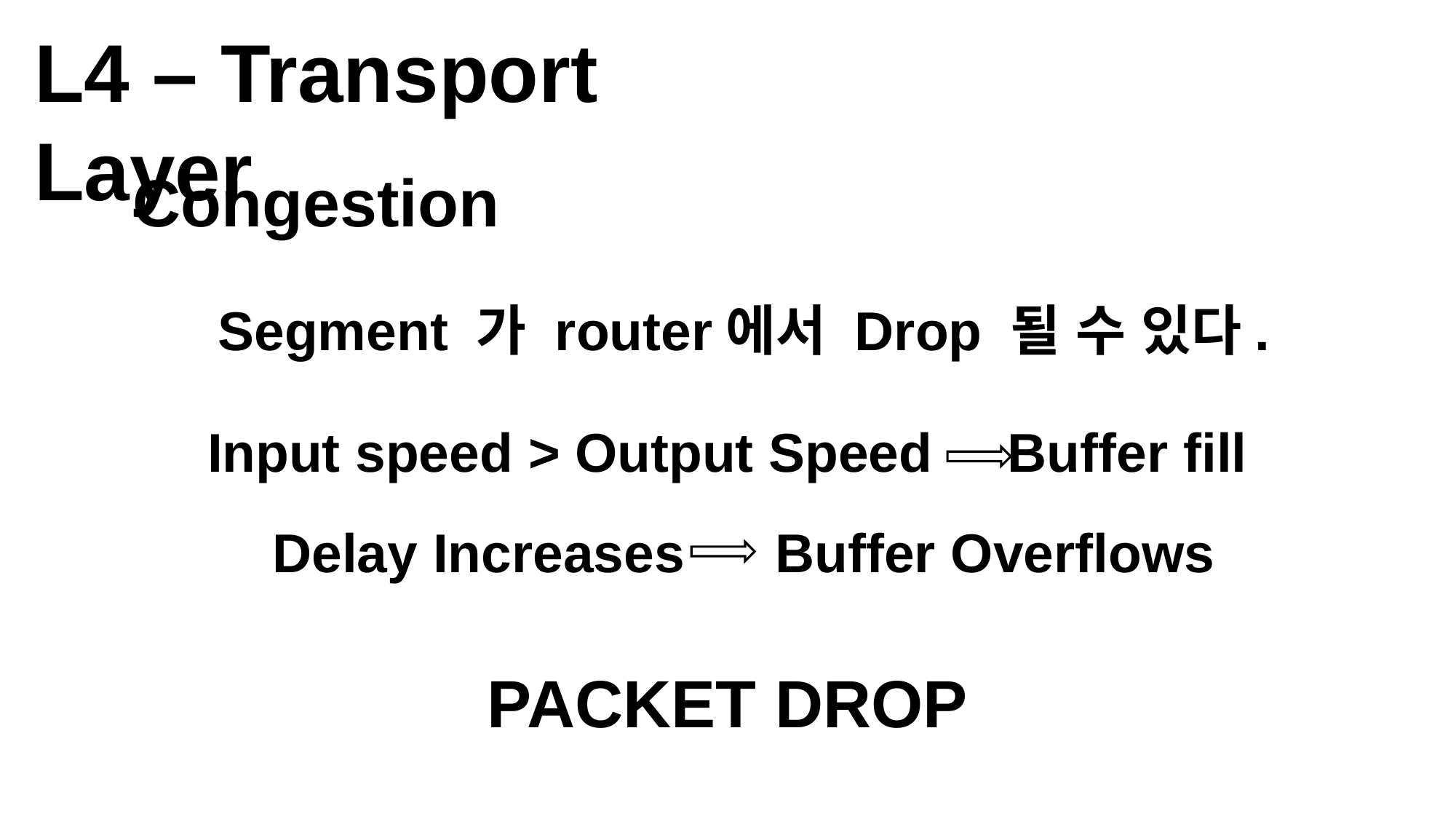

L4 – Transport Layer
Congestion
Segment 가 router에서 Drop 될 수 있다.
Input speed > Output Speed     Buffer fill

Delay Increases      Buffer Overflows

PACKET DROP